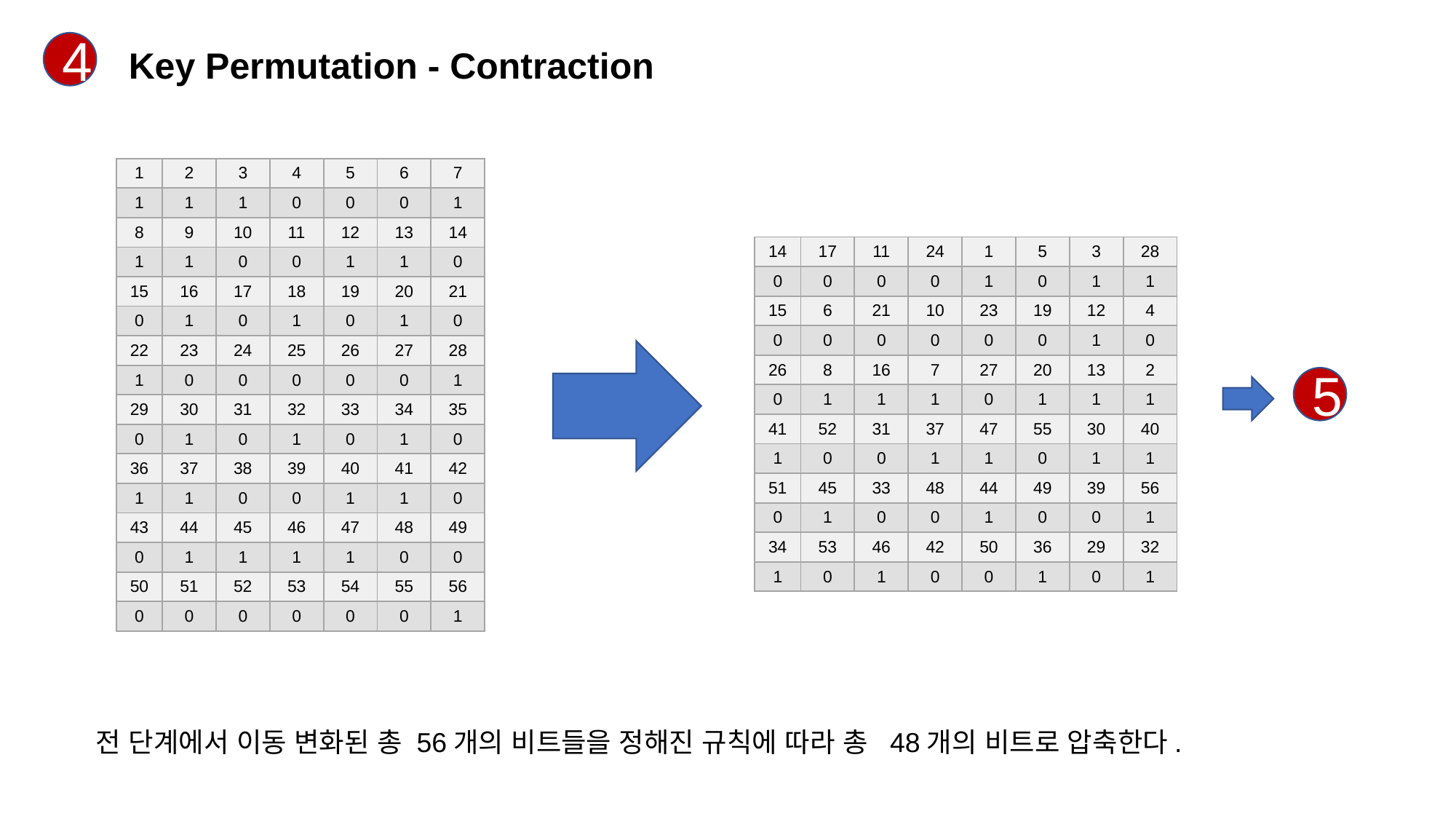

4
Key Permutation - Contraction
| 1 | 2 | 3 | 4 | 5 | 6 | 7 |
| --- | --- | --- | --- | --- | --- | --- |
| 1 | 1 | 1 | 0 | 0 | 0 | 1 |
| 8 | 9 | 10 | 11 | 12 | 13 | 14 |
| 1 | 1 | 0 | 0 | 1 | 1 | 0 |
| 15 | 16 | 17 | 18 | 19 | 20 | 21 |
| 0 | 1 | 0 | 1 | 0 | 1 | 0 |
| 22 | 23 | 24 | 25 | 26 | 27 | 28 |
| 1 | 0 | 0 | 0 | 0 | 0 | 1 |
| 29 | 30 | 31 | 32 | 33 | 34 | 35 |
| 0 | 1 | 0 | 1 | 0 | 1 | 0 |
| 36 | 37 | 38 | 39 | 40 | 41 | 42 |
| 1 | 1 | 0 | 0 | 1 | 1 | 0 |
| 43 | 44 | 45 | 46 | 47 | 48 | 49 |
| 0 | 1 | 1 | 1 | 1 | 0 | 0 |
| 50 | 51 | 52 | 53 | 54 | 55 | 56 |
| 0 | 0 | 0 | 0 | 0 | 0 | 1 |
| 14 | 17 | 11 | 24 | 1 | 5 | 3 | 28 |
| --- | --- | --- | --- | --- | --- | --- | --- |
| 0 | 0 | 0 | 0 | 1 | 0 | 1 | 1 |
| 15 | 6 | 21 | 10 | 23 | 19 | 12 | 4 |
| 0 | 0 | 0 | 0 | 0 | 0 | 1 | 0 |
| 26 | 8 | 16 | 7 | 27 | 20 | 13 | 2 |
| 0 | 1 | 1 | 1 | 0 | 1 | 1 | 1 |
| 41 | 52 | 31 | 37 | 47 | 55 | 30 | 40 |
| 1 | 0 | 0 | 1 | 1 | 0 | 1 | 1 |
| 51 | 45 | 33 | 48 | 44 | 49 | 39 | 56 |
| 0 | 1 | 0 | 0 | 1 | 0 | 0 | 1 |
| 34 | 53 | 46 | 42 | 50 | 36 | 29 | 32 |
| 1 | 0 | 1 | 0 | 0 | 1 | 0 | 1 |

5

전 단계에서 이동 변화된 총 56개의 비트들을 정해진 규칙에 따라 총  48개의 비트로 압축한다.